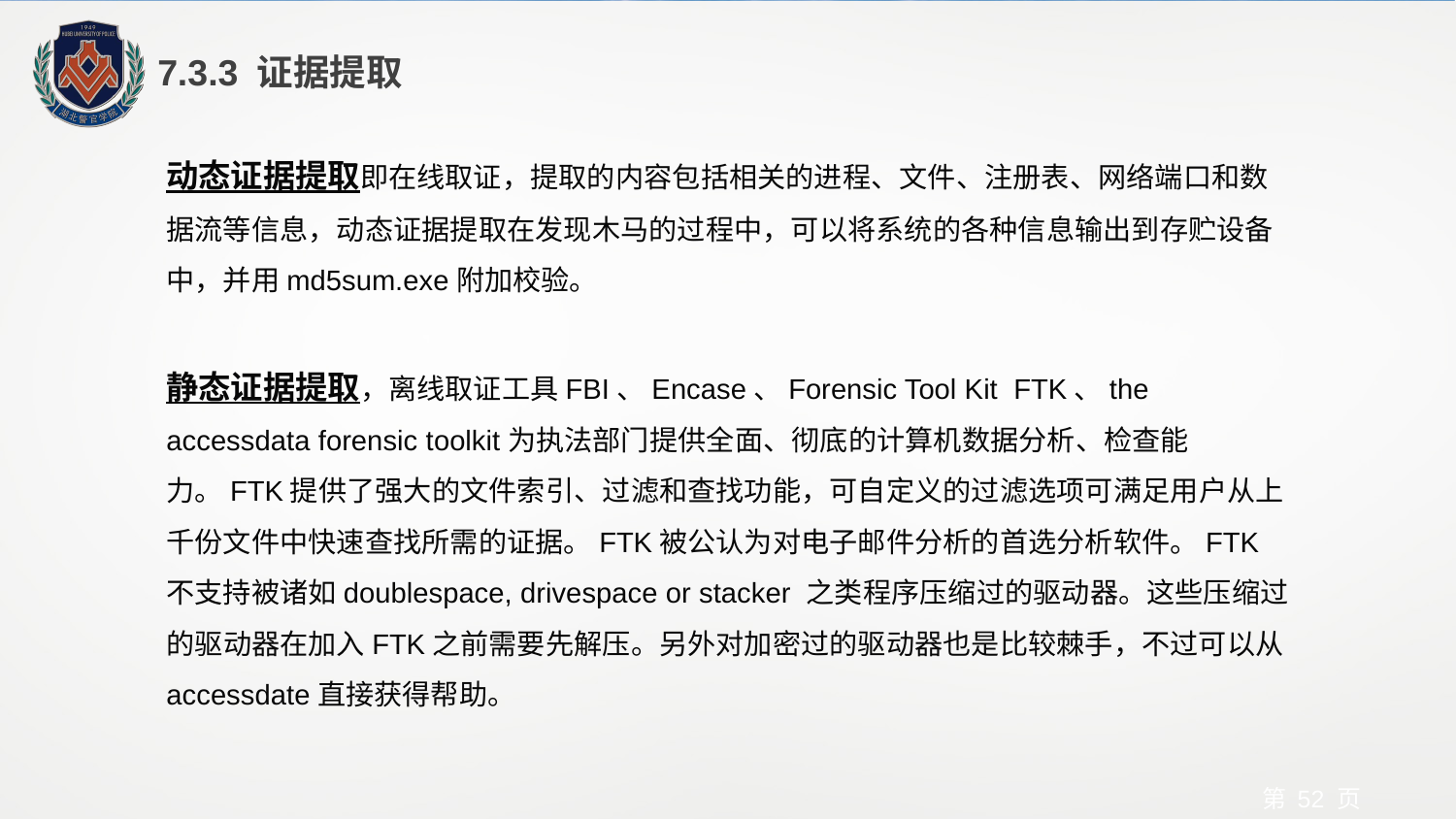

7.3.3 证据提取
动态证据提取即在线取证，提取的内容包括相关的进程、文件、注册表、网络端口和数据流等信息，动态证据提取在发现木马的过程中，可以将系统的各种信息输出到存贮设备中，并用md5sum.exe附加校验。

静态证据提取，离线取证工具FBI、Encase、Forensic Tool Kit  FTK、the accessdata forensic toolkit为执法部门提供全面、彻底的计算机数据分析、检查能力。FTK提供了强大的文件索引、过滤和查找功能，可自定义的过滤选项可满足用户从上千份文件中快速查找所需的证据。FTK被公认为对电子邮件分析的首选分析软件。FTK 不支持被诸如doublespace, drivespace or stacker 之类程序压缩过的驱动器。这些压缩过的驱动器在加入FTK之前需要先解压。另外对加密过的驱动器也是比较棘手，不过可以从accessdate直接获得帮助。